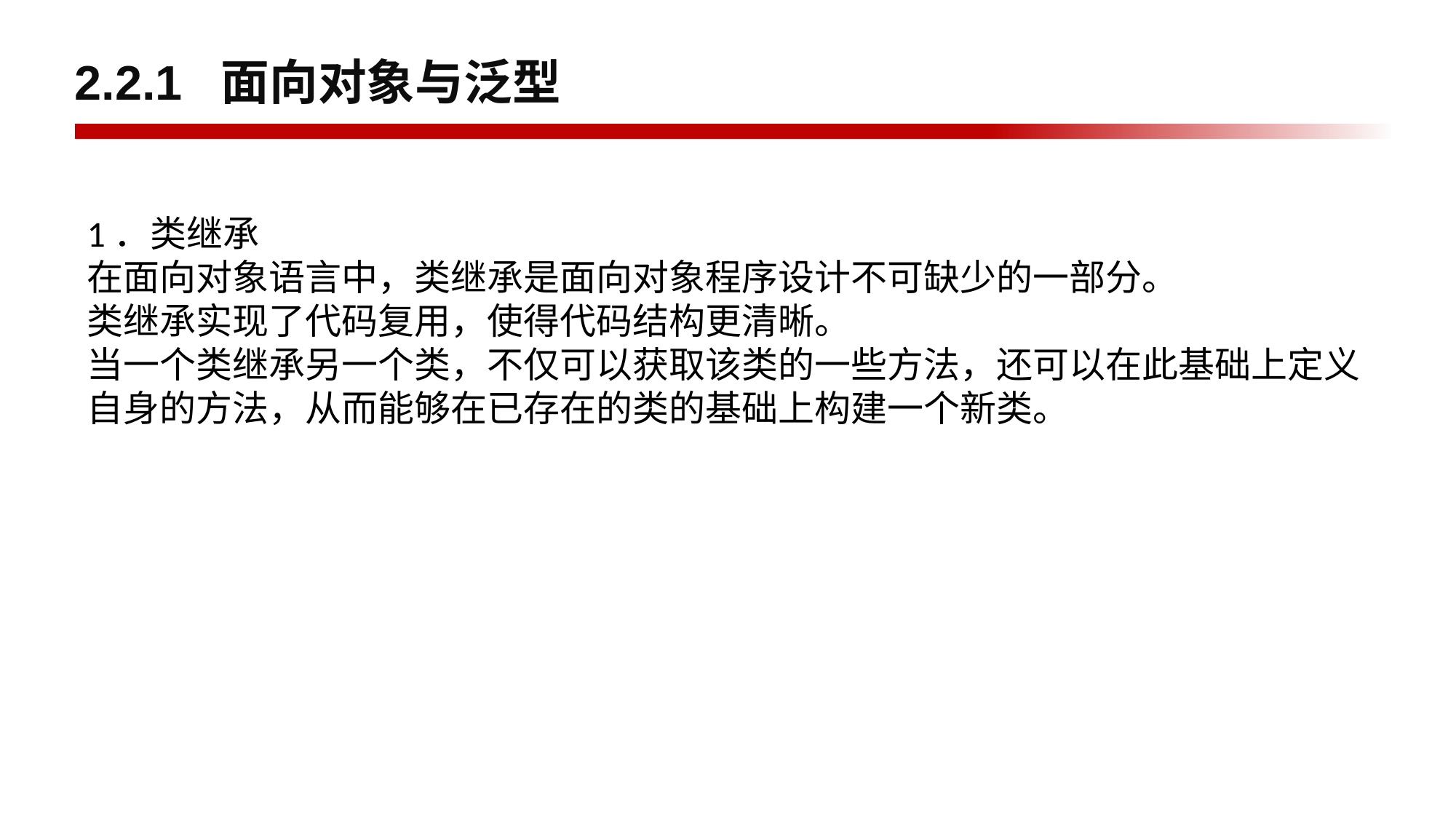

# 2.2.1  面向对象与泛型

1．类继承
在面向对象语言中，类继承是面向对象程序设计不可缺少的一部分。
类继承实现了代码复用，使得代码结构更清晰。
当一个类继承另一个类，不仅可以获取该类的一些方法，还可以在此基础上定义自身的方法，从而能够在已存在的类的基础上构建一个新类。